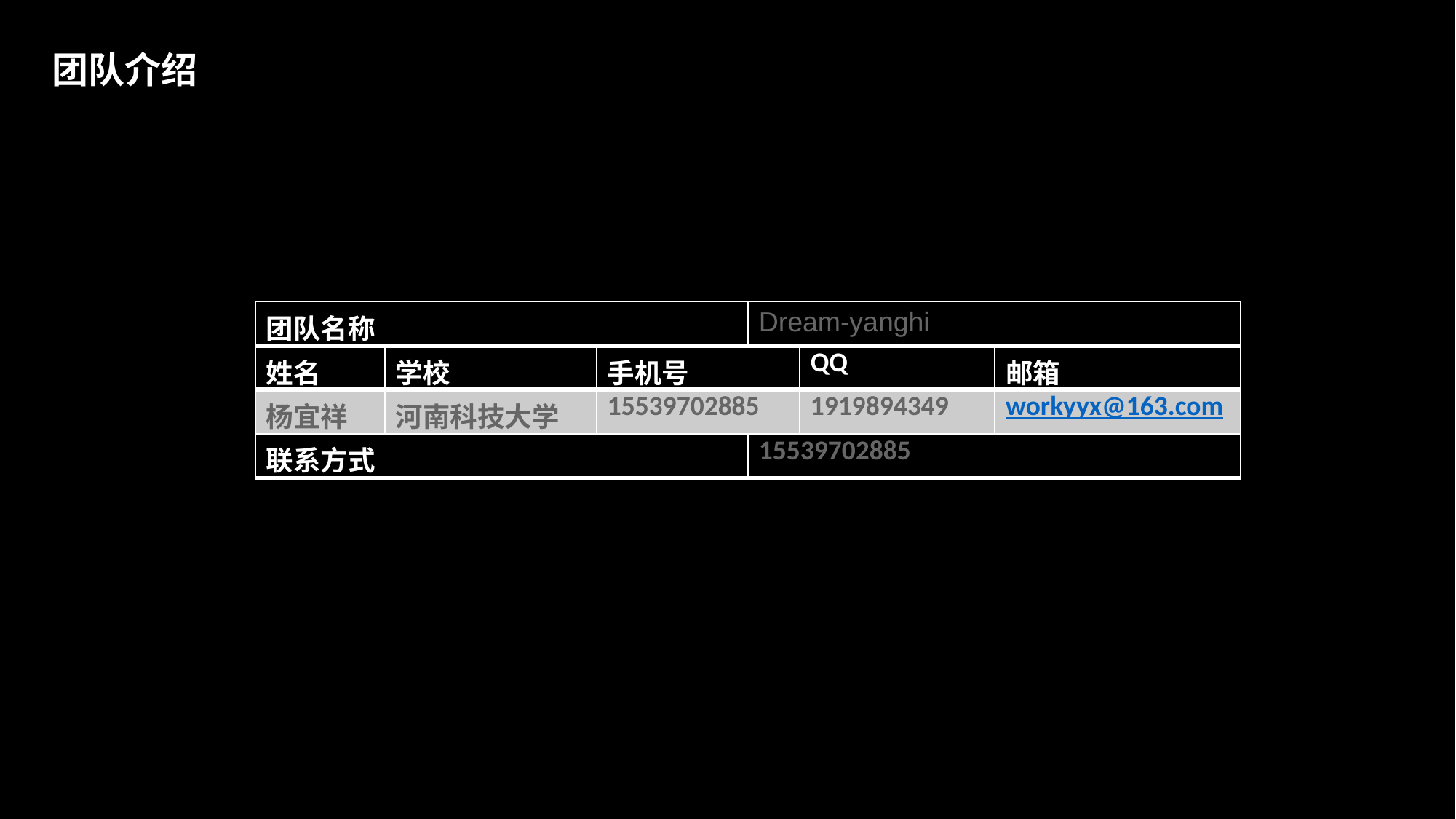

团队介绍
| 团队名称 | Dream-yanghi |
| --- | --- |
| 姓名 | 学校 | 手机号 | QQ | 邮箱 |
| --- | --- | --- | --- | --- |
| 杨宜祥 | 河南科技大学 | 15539702885 | 1919894349 | workyyx@163.com |
| 联系方式 | 15539702885 |
| --- | --- |